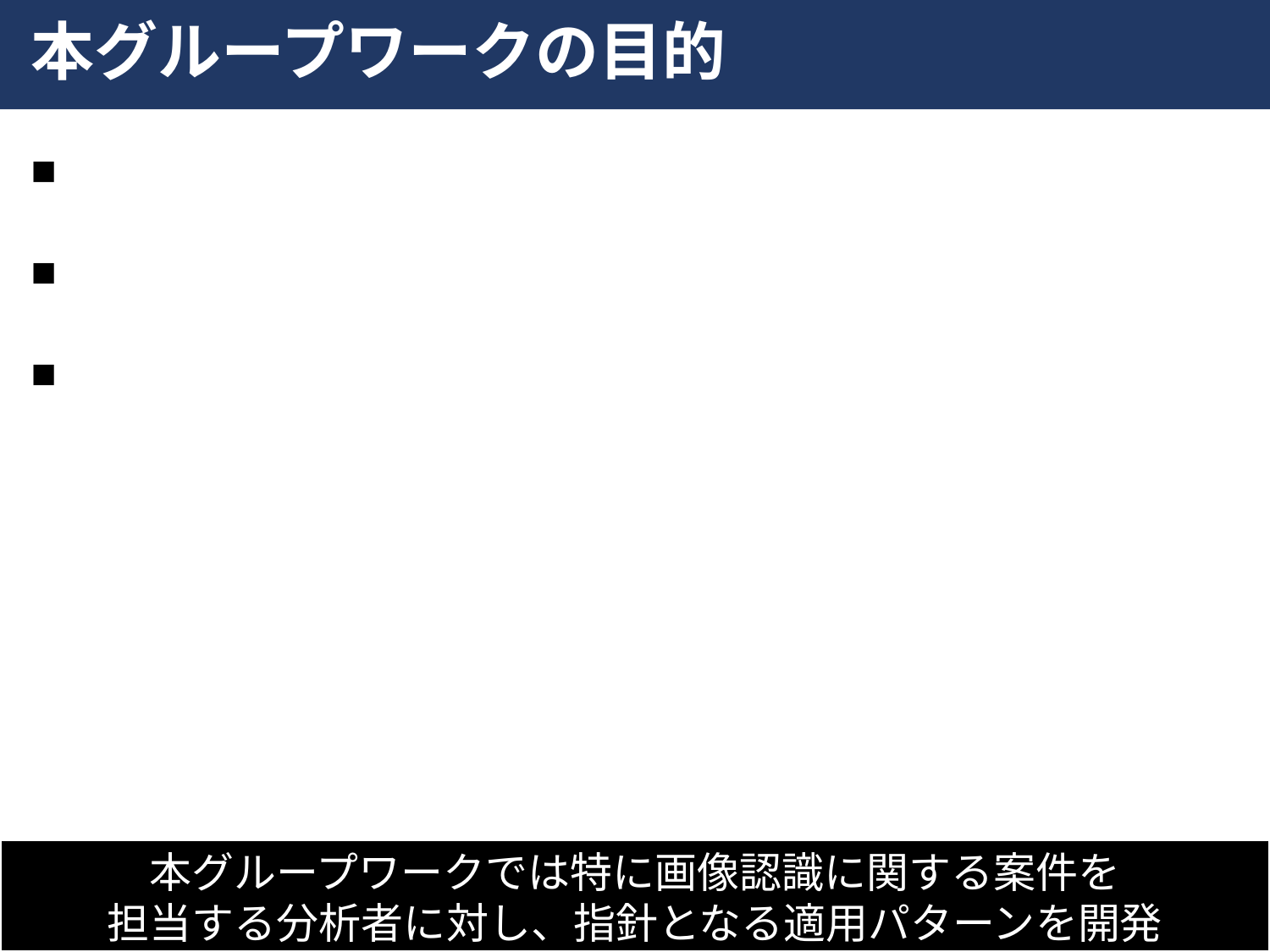

# 本グループワークの目的
■

■

■
本グループワークでは特に画像認識に関する案件を
担当する分析者に対し、指針となる適用パターンを開発